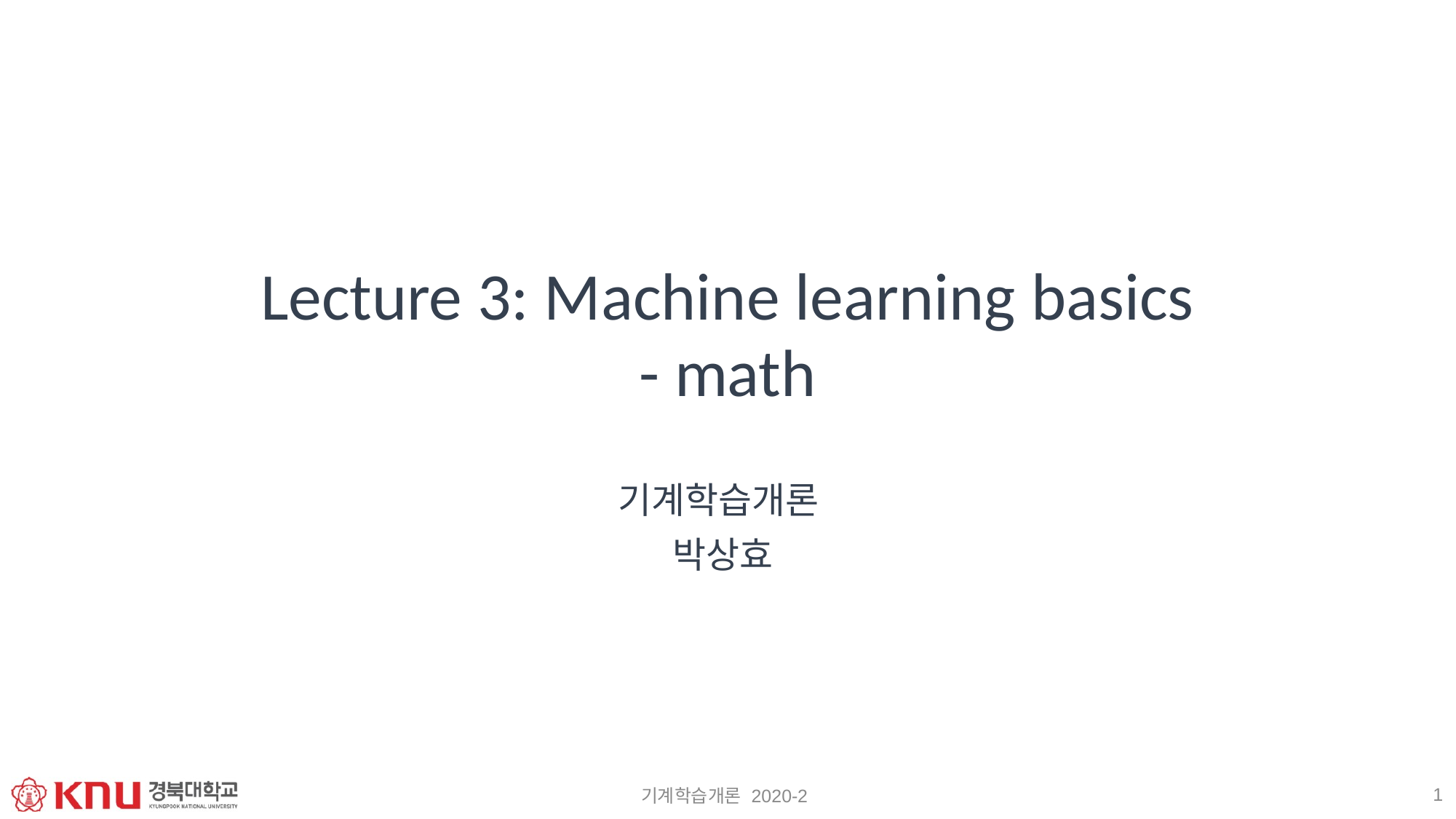

# Lecture 3: Machine learning basics
- math
기계학습개론  박상효
1
기계학습개론 2020-2